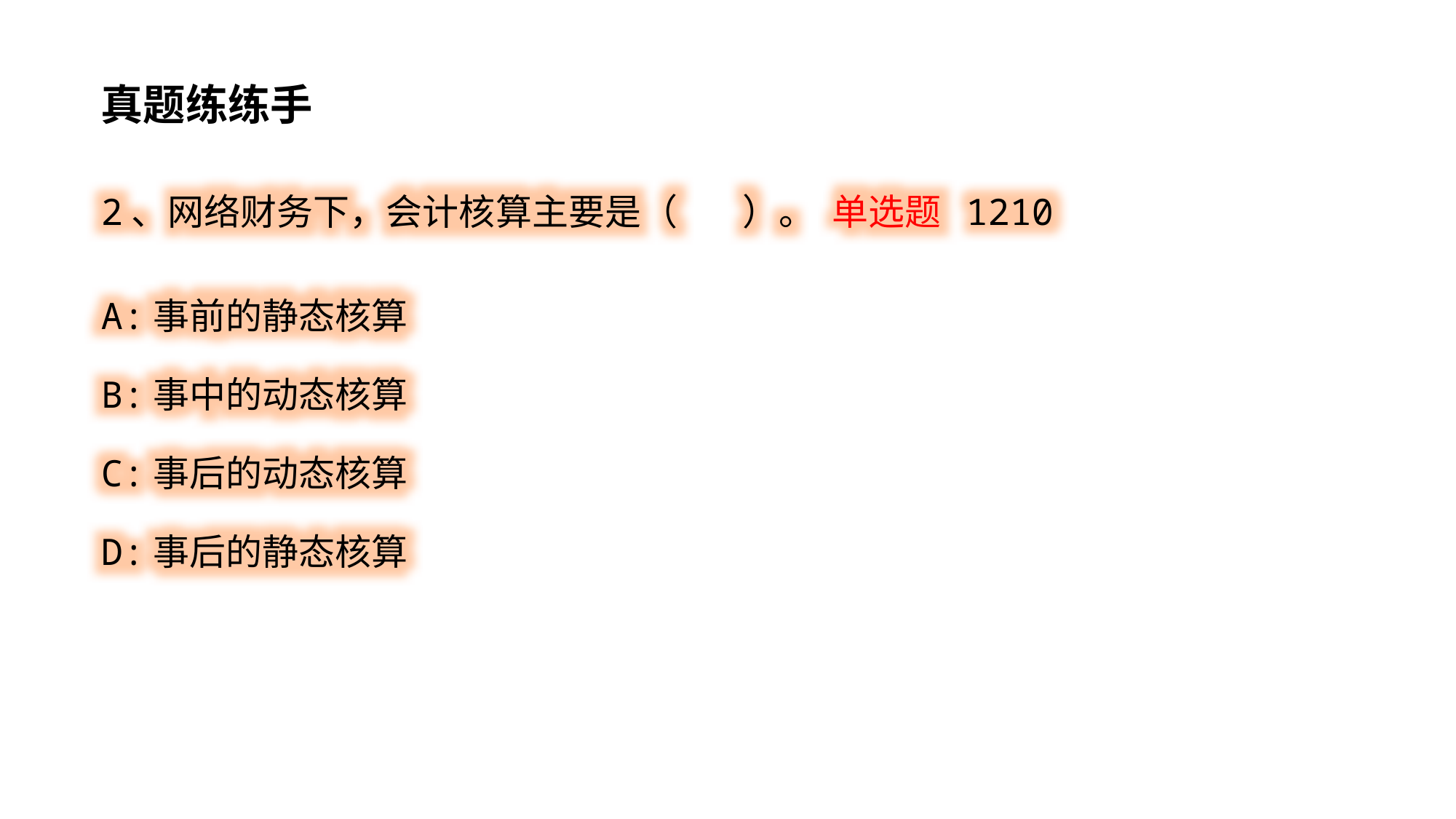

真题练练手
2、网络财务下，会计核算主要是（        ）。  单选题  1210

A:事前的静态核算

B:事中的动态核算

C:事后的动态核算

D:事后的静态核算